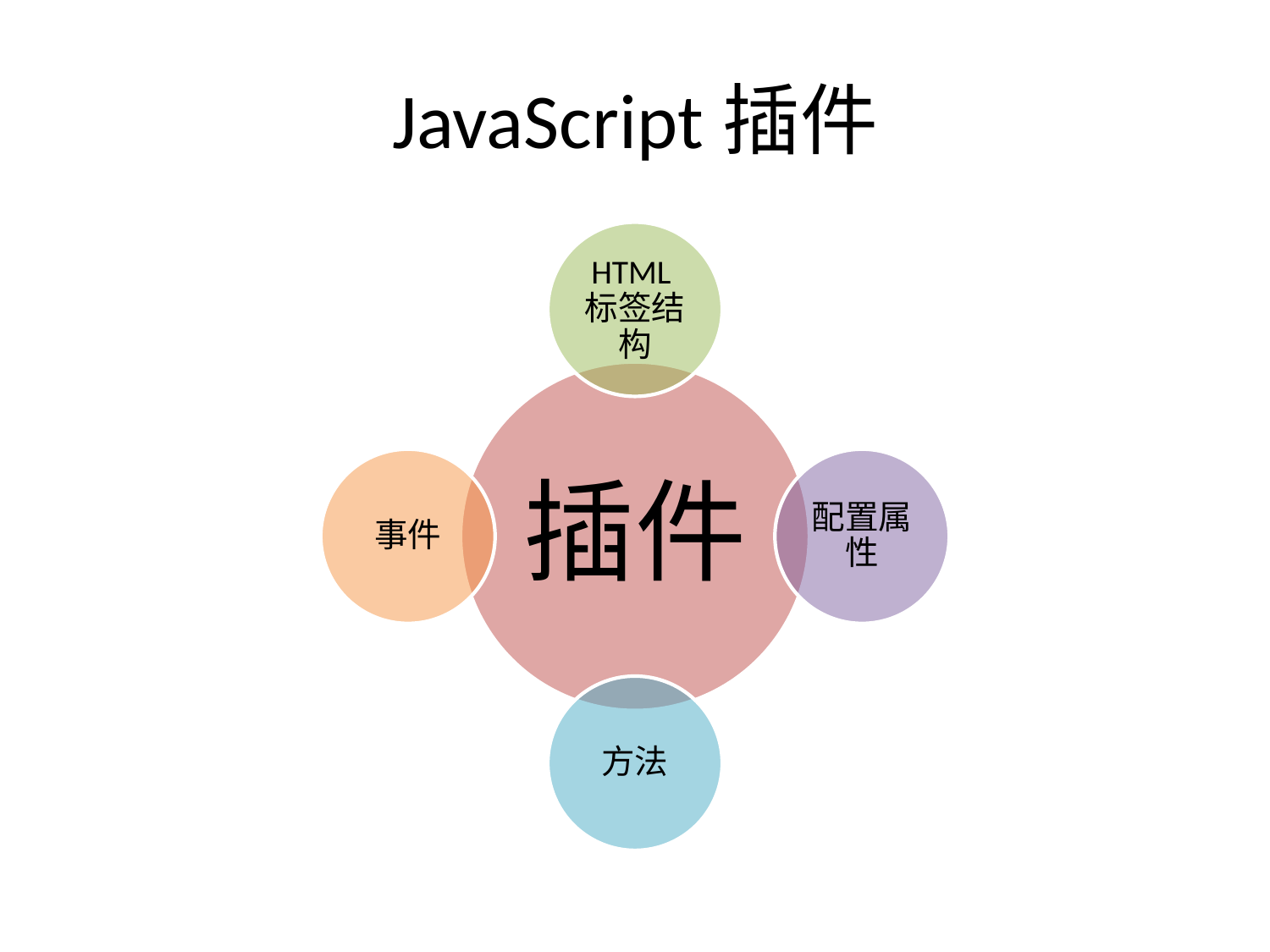

# JavaScript插件
插件
HTML标签结构
配置属性
方法
事件